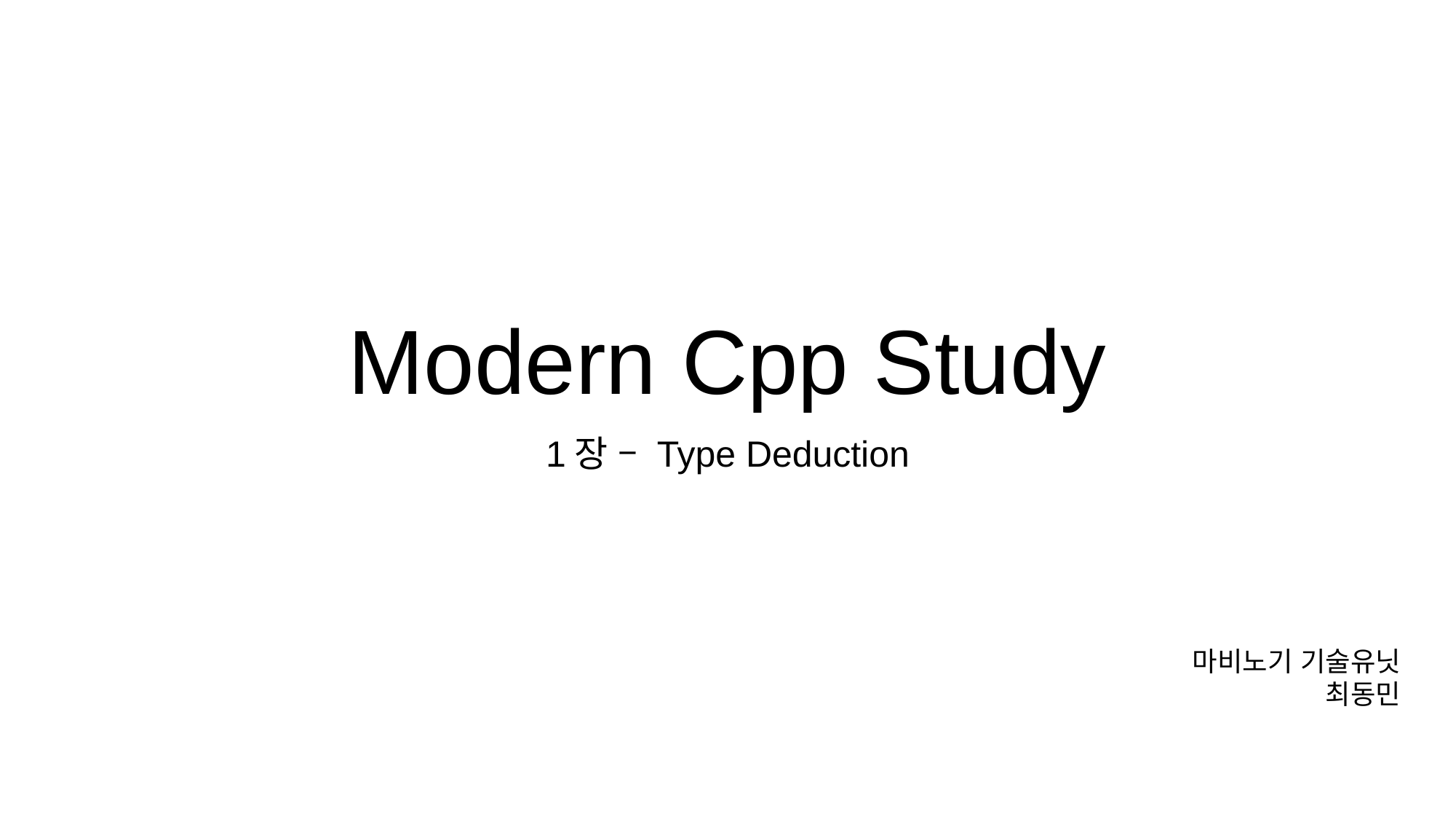

# Modern Cpp Study
1장 – Type Deduction
마비노기 기술유닛
최동민